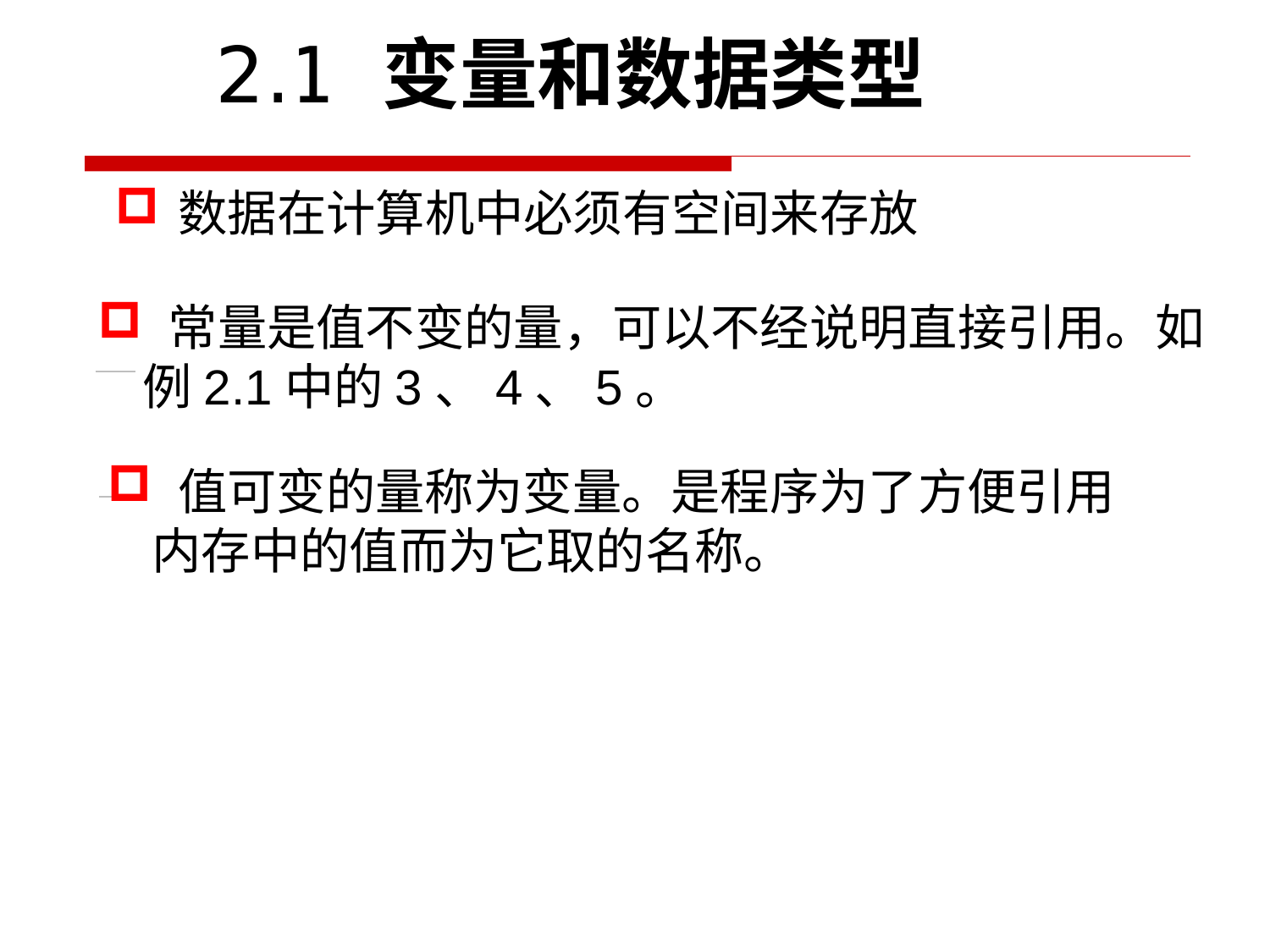

2.1 变量和数据类型
数据在计算机中必须有空间来存放
 常量是值不变的量，可以不经说明直接引用。如
   例2.1中的3、4、5。

 值可变的量称为变量。是程序为了方便引用
   内存中的值而为它取的名称。